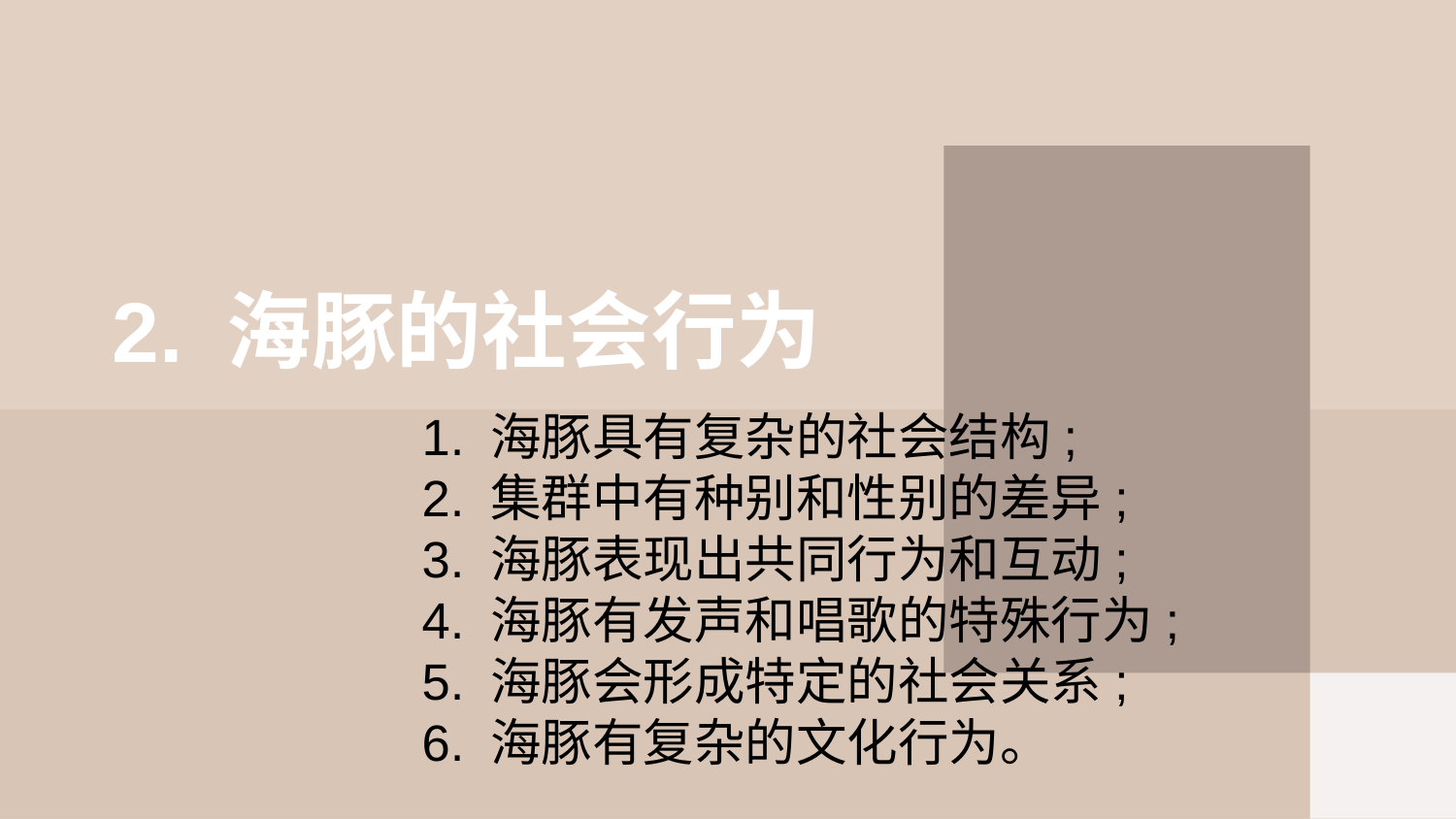

# 2. 海豚的社会行为

1. 海豚具有复杂的社会结构;
2. 集群中有种别和性别的差异;
3. 海豚表现出共同行为和互动;
4. 海豚有发声和唱歌的特殊行为;
5. 海豚会形成特定的社会关系;
6. 海豚有复杂的文化行为。